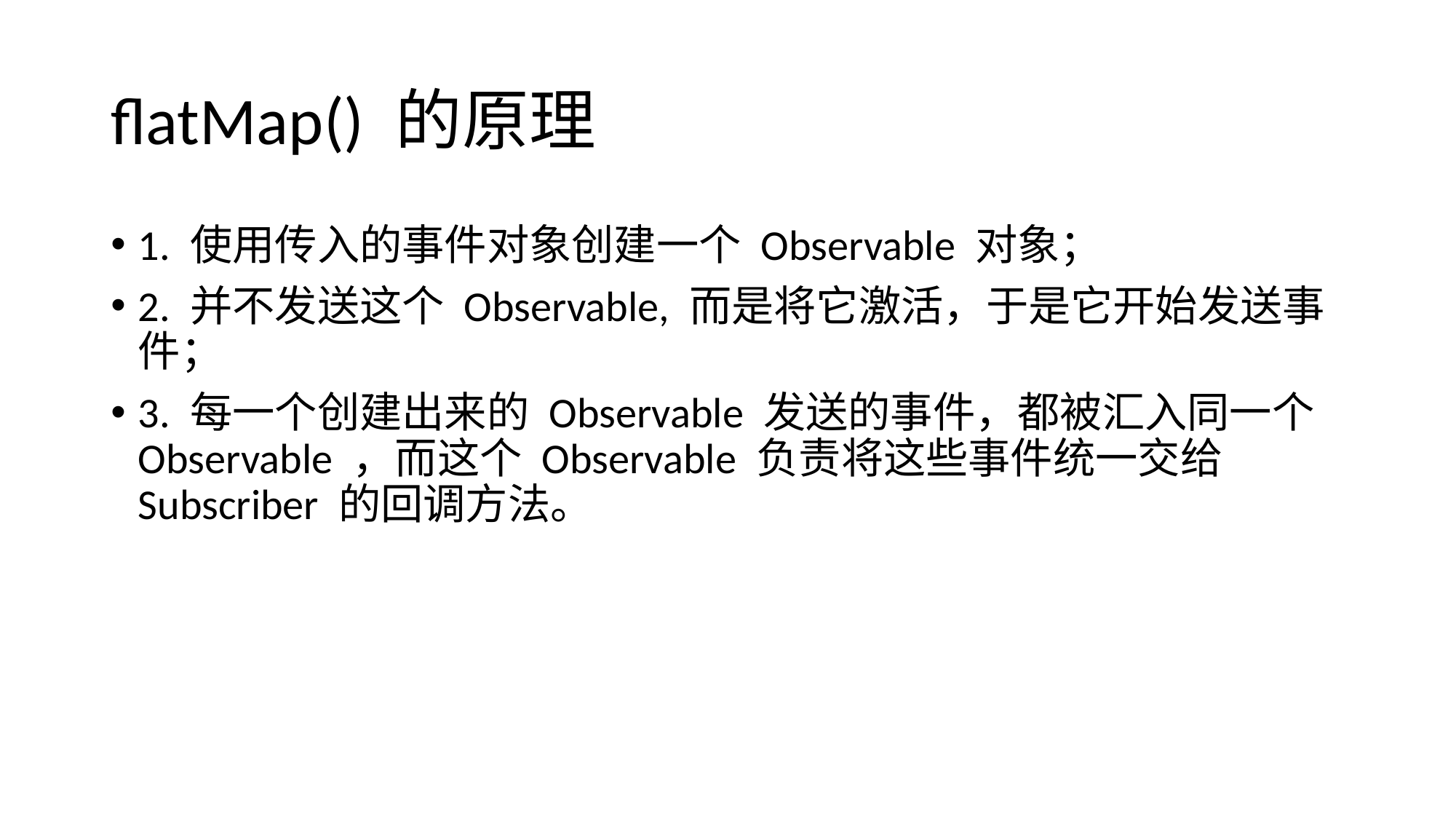

# flatMap() 的原理
1. 使用传入的事件对象创建一个 Observable 对象；
2. 并不发送这个 Observable, 而是将它激活，于是它开始发送事件；
3. 每一个创建出来的 Observable 发送的事件，都被汇入同一个 Observable ，而这个 Observable 负责将这些事件统一交给 Subscriber 的回调方法。